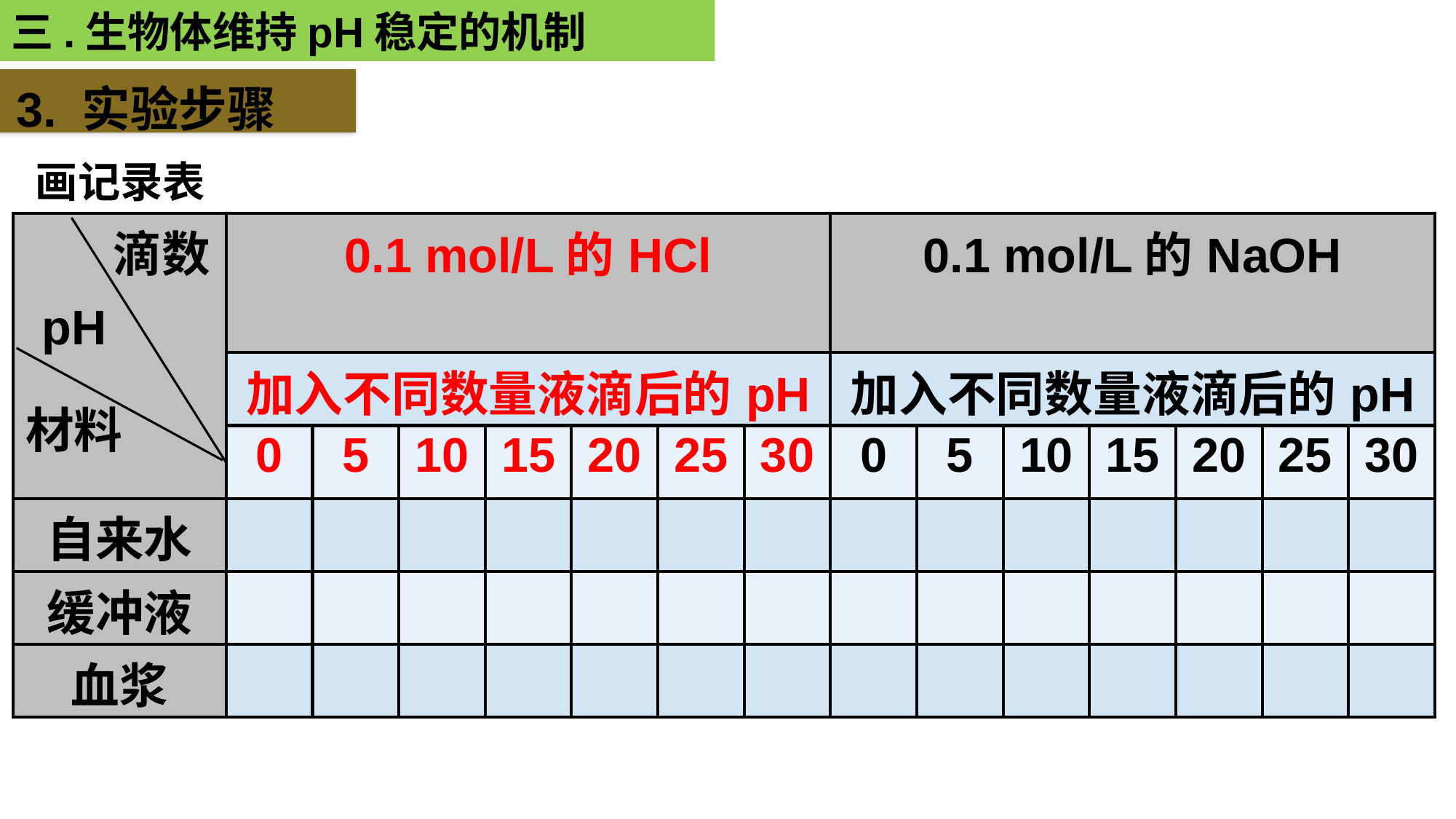

三.生物体维持pH稳定的机制
3. 实验步骤

画记录表
|  | 0.1 mol/L的HCl |  |  |  |  |  |  | 0.1 mol/L的NaOH |  |  |  |  |  |  |
| --- | --- | --- | --- | --- | --- | --- | --- | --- | --- | --- | --- | --- | --- | --- |
|  | 加入不同数量液滴后的pH |  |  |  |  |  |  | 加入不同数量液滴后的pH |  |  |  |  |  |  |
|  | 0 | 5 | 10 | 15 | 20 | 25 | 30 | 0 | 5 | 10 | 15 | 20 | 25 | 30 |
| 自来水 |  |  |  |  |  |  |  |  |  |  |  |  |  |  |
| 缓冲液 |  |  |  |  |  |  |  |  |  |  |  |  |  |  |
| 血浆 |  |  |  |  |  |  |  |  |  |  |  |  |  |  |
滴数
pH
材料